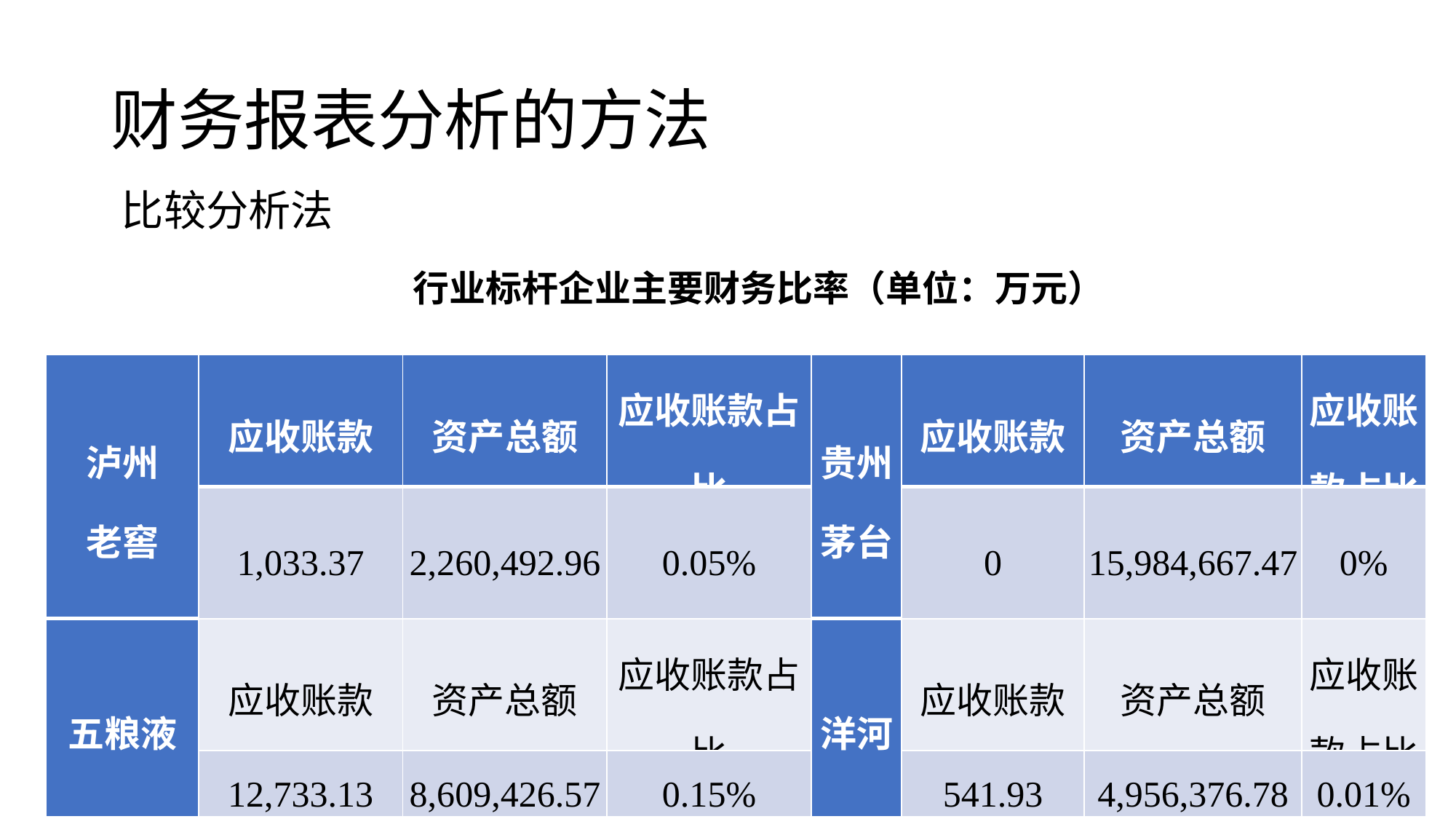

财务报表分析的方法
比较分析法

行业标杆企业主要财务比率（单位：万元）
| 泸州 老窖 | 应收账款 | 资产总额 | 应收账款占比 | 贵州茅台 | 应收账款 | 资产总额 | 应收账款占比 |
| --- | --- | --- | --- | --- | --- | --- | --- |
|  | 1,033.37 | 2,260,492.96 | 0.05% |  | 0 | 15,984,667.47 | 0% |
| 五粮液 | 应收账款 | 资产总额 | 应收账款占比 | 洋河 | 应收账款 | 资产总额 | 应收账款占比 |
|  | 12,733.13 | 8,609,426.57 | 0.15% |  | 541.93 | 4,956,376.78 | 0.01% |